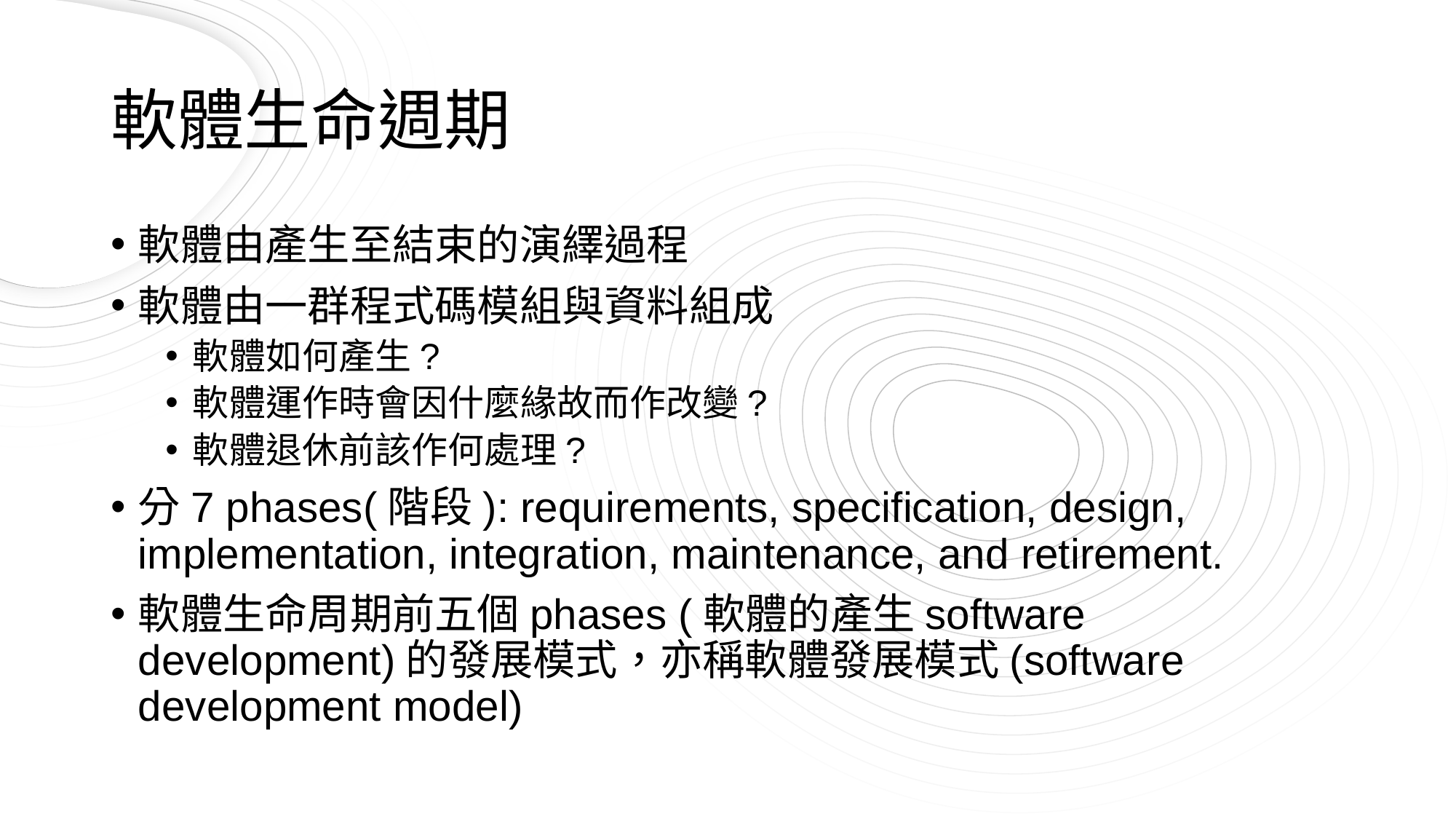

# 軟體生命週期
軟體由產生至結束的演繹過程
軟體由一群程式碼模組與資料組成
軟體如何產生?
軟體運作時會因什麼緣故而作改變?
軟體退休前該作何處理?
分7 phases(階段): requirements, specification, design, implementation, integration, maintenance, and retirement.
軟體生命周期前五個phases (軟體的產生software development)的發展模式，亦稱軟體發展模式(software development model)